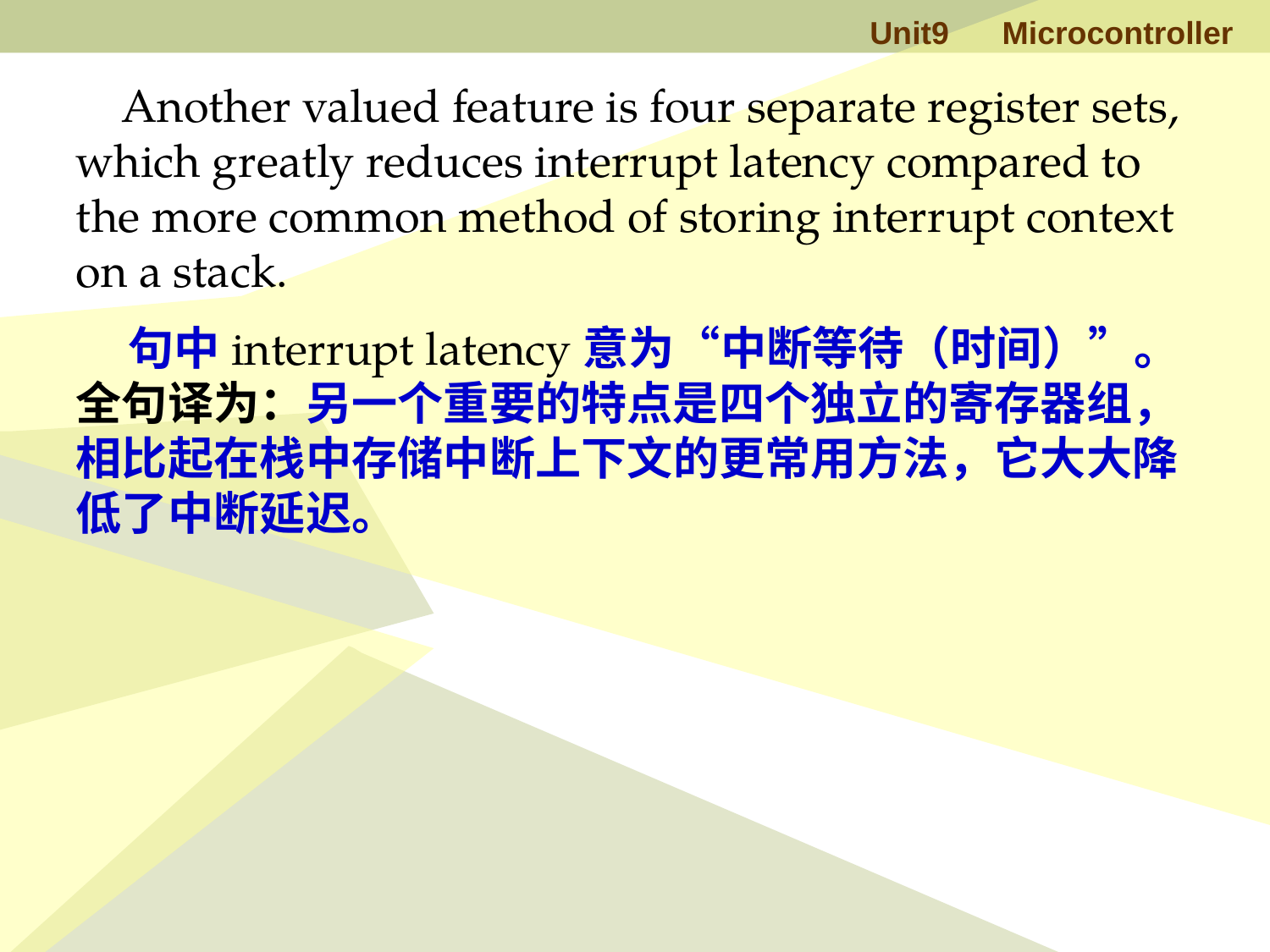

Another valued feature is four separate register sets, which greatly reduces interrupt latency compared to the more common method of storing interrupt context on a stack.
    句中interrupt latency意为“中断等待（时间）”。全句译为：另一个重要的特点是四个独立的寄存器组，相比起在栈中存储中断上下文的更常用方法，它大大降低了中断延迟。